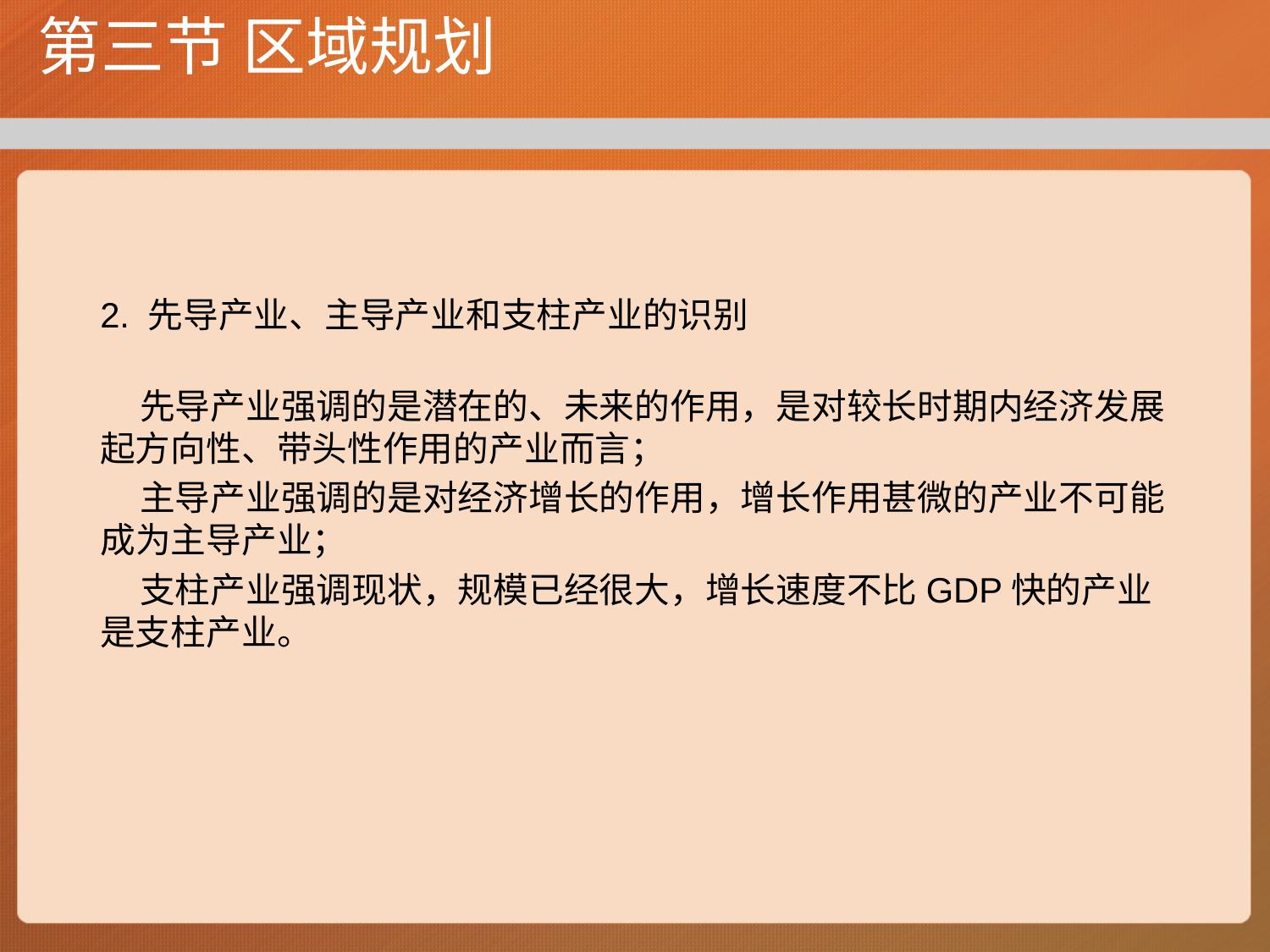

# 第三节 区域规划
2. 先导产业、主导产业和支柱产业的识别
    先导产业强调的是潜在的、未来的作用，是对较长时期内经济发展起方向性、带头性作用的产业而言；
    主导产业强调的是对经济增长的作用，增长作用甚微的产业不可能成为主导产业；
    支柱产业强调现状，规模已经很大，增长速度不比GDP快的产业是支柱产业。